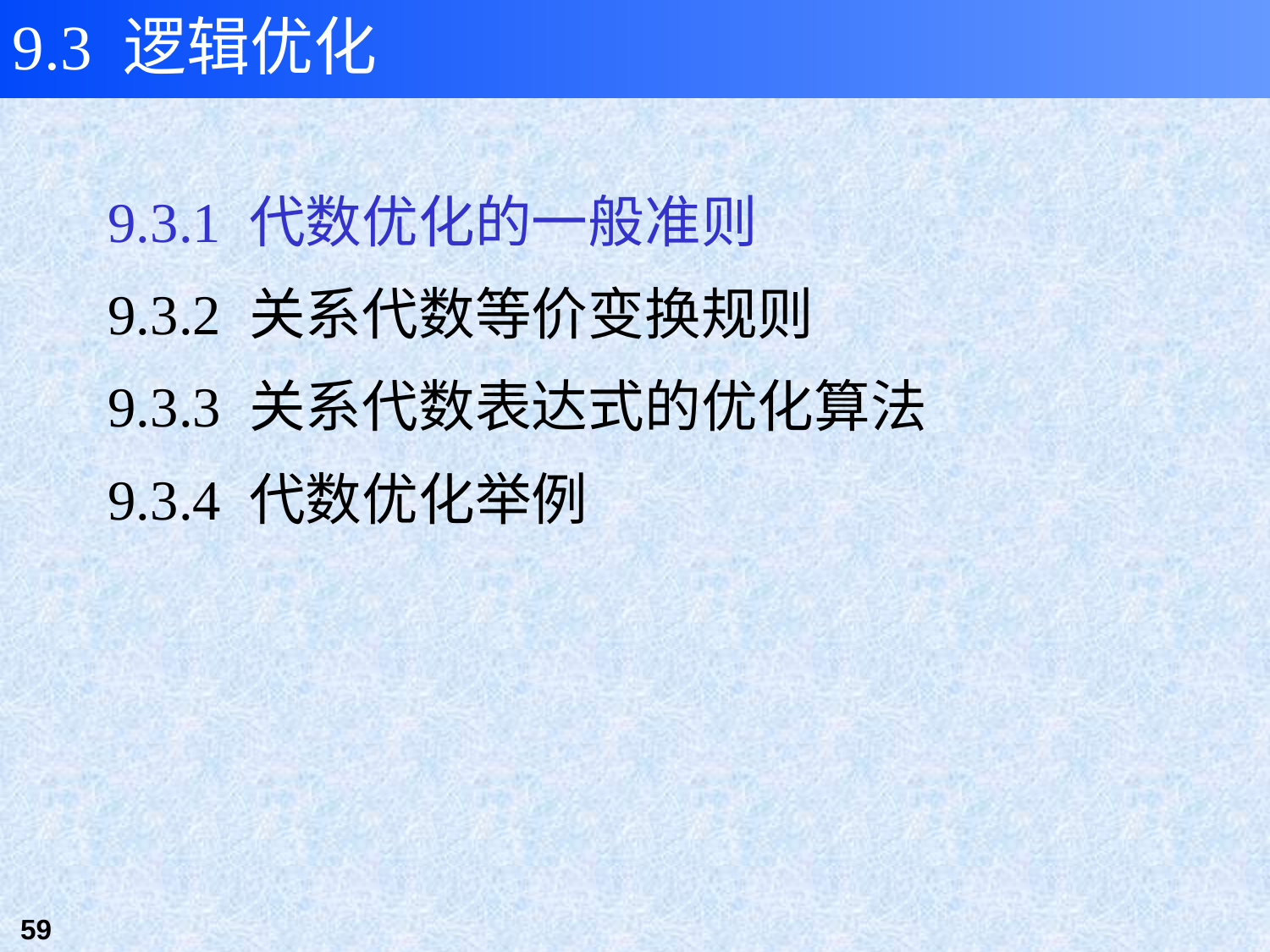

9.3 逻辑优化
9.3.1 代数优化的一般准则
9.3.2 关系代数等价变换规则
9.3.3 关系代数表达式的优化算法
9.3.4 代数优化举例